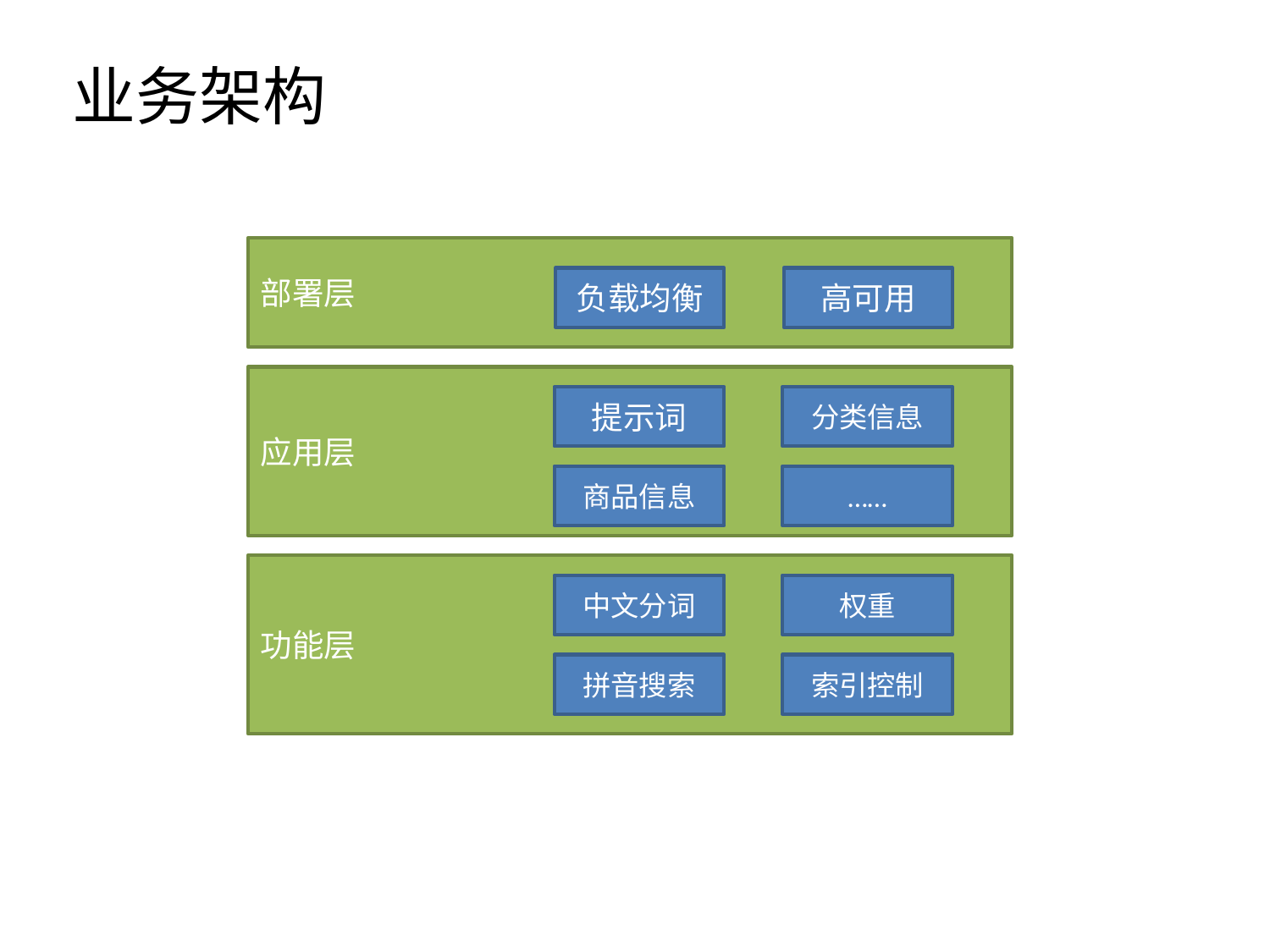

# 业务架构
部署层
负载均衡
高可用
应用层
提示词
分类信息
商品信息
……
功能层
中文分词
权重
拼音搜索
索引控制